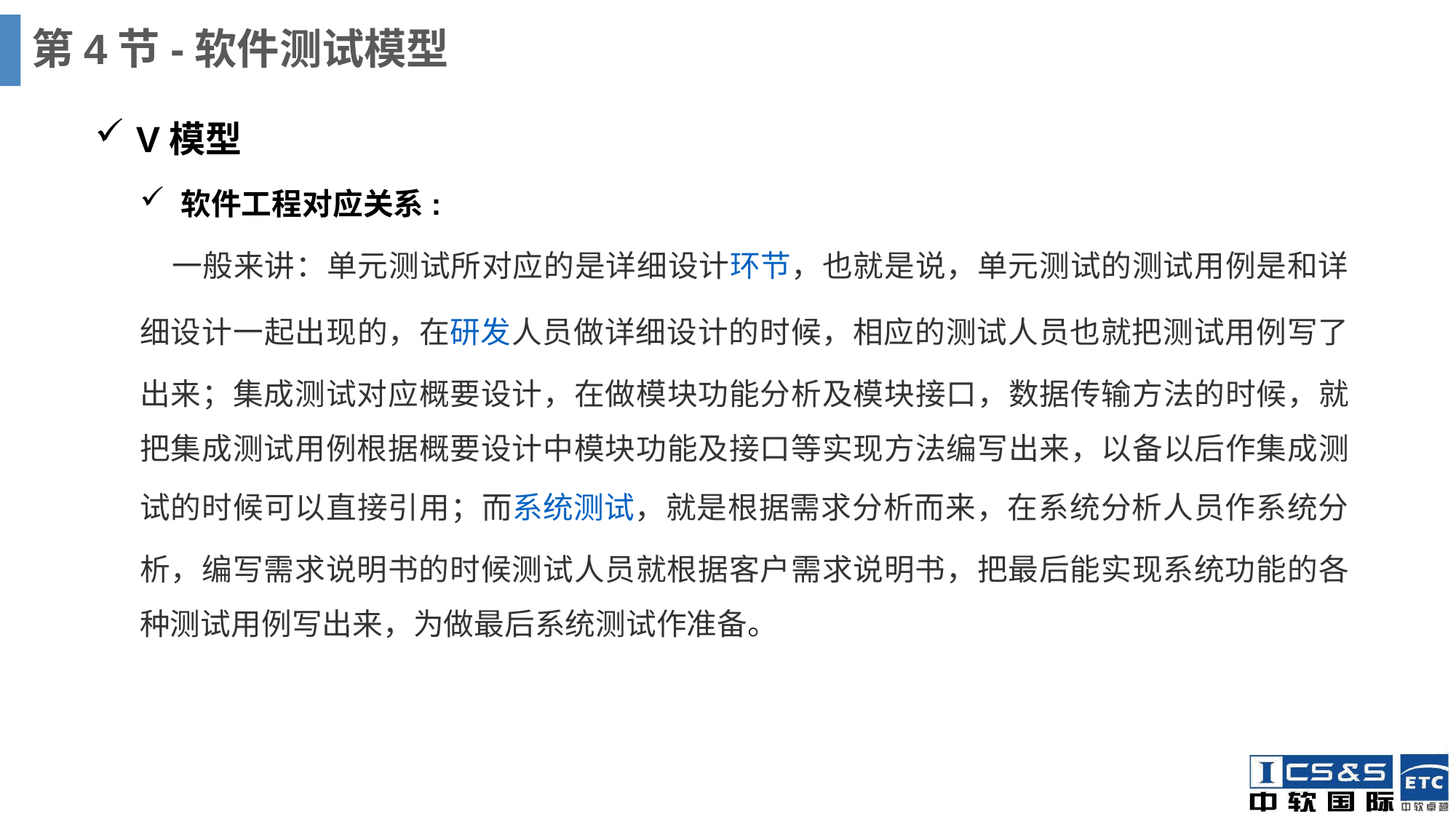

# 第4节-软件测试模型
V模型
软件工程对应关系:
一般来讲：单元测试所对应的是详细设计环节，也就是说，单元测试的测试用例是和详细设计一起出现的，在研发人员做详细设计的时候，相应的测试人员也就把测试用例写了出来；集成测试对应概要设计，在做模块功能分析及模块接口，数据传输方法的时候，就把集成测试用例根据概要设计中模块功能及接口等实现方法编写出来，以备以后作集成测试的时候可以直接引用；而系统测试，就是根据需求分析而来，在系统分析人员作系统分析，编写需求说明书的时候测试人员就根据客户需求说明书，把最后能实现系统功能的各种测试用例写出来，为做最后系统测试作准备。